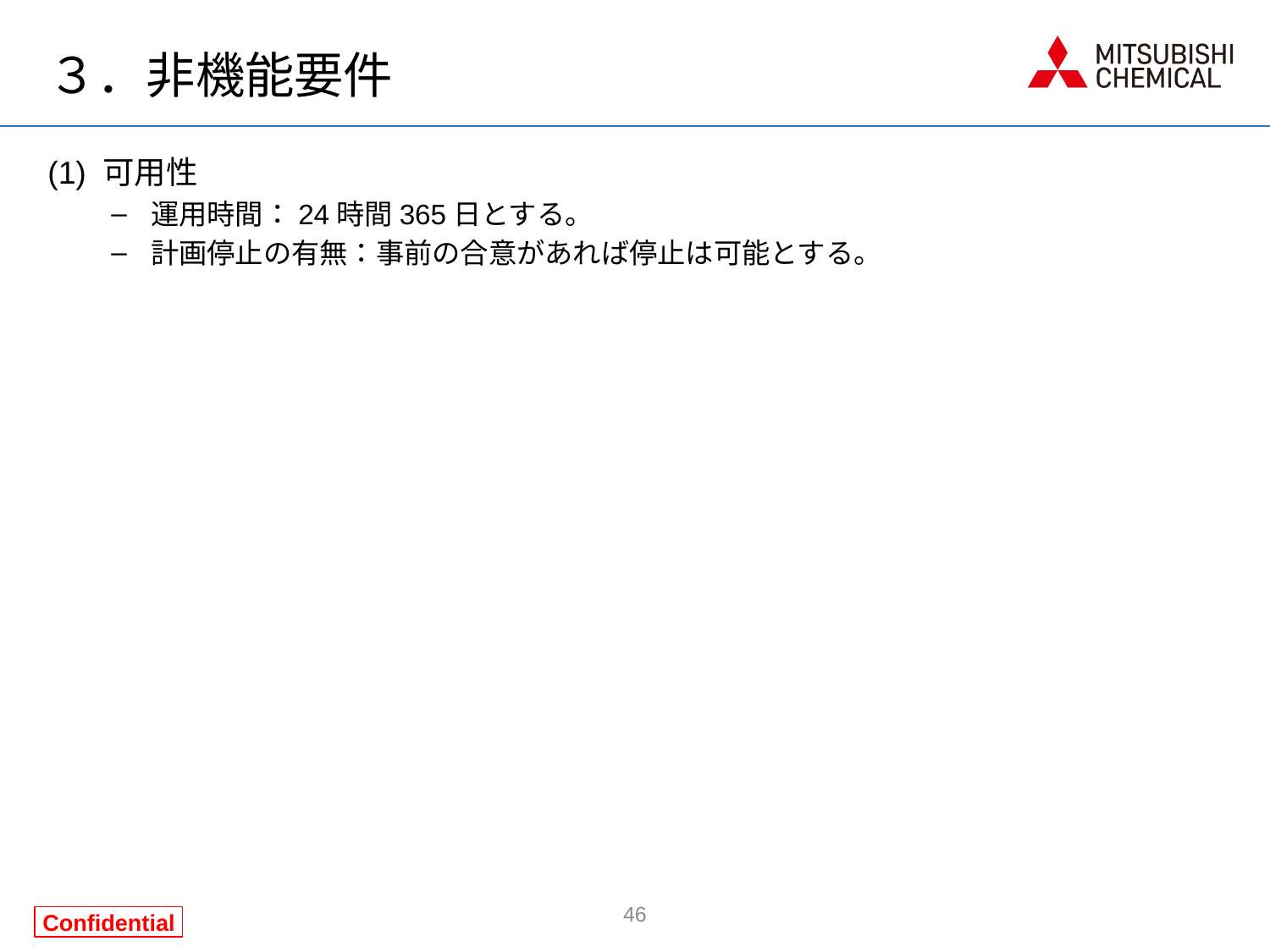

# ３．非機能要件
(1) 可用性
運用時間：24時間365日とする。
計画停止の有無：事前の合意があれば停止は可能とする。

46